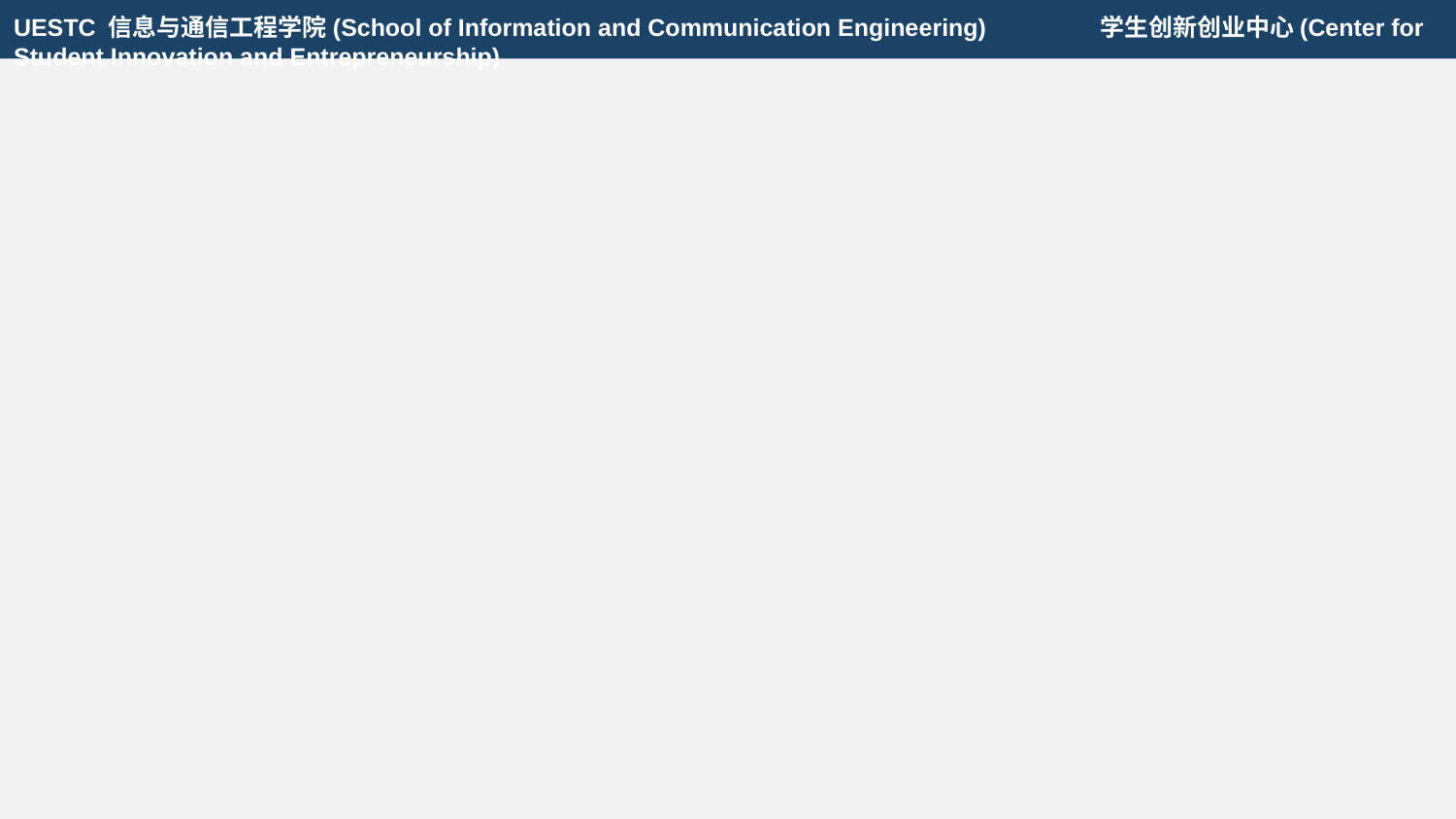

UESTC 信息与通信工程学院(School of Information and Communication Engineering) 	         学生创新创业中心(Center for Student Innovation and Entrepreneurship)